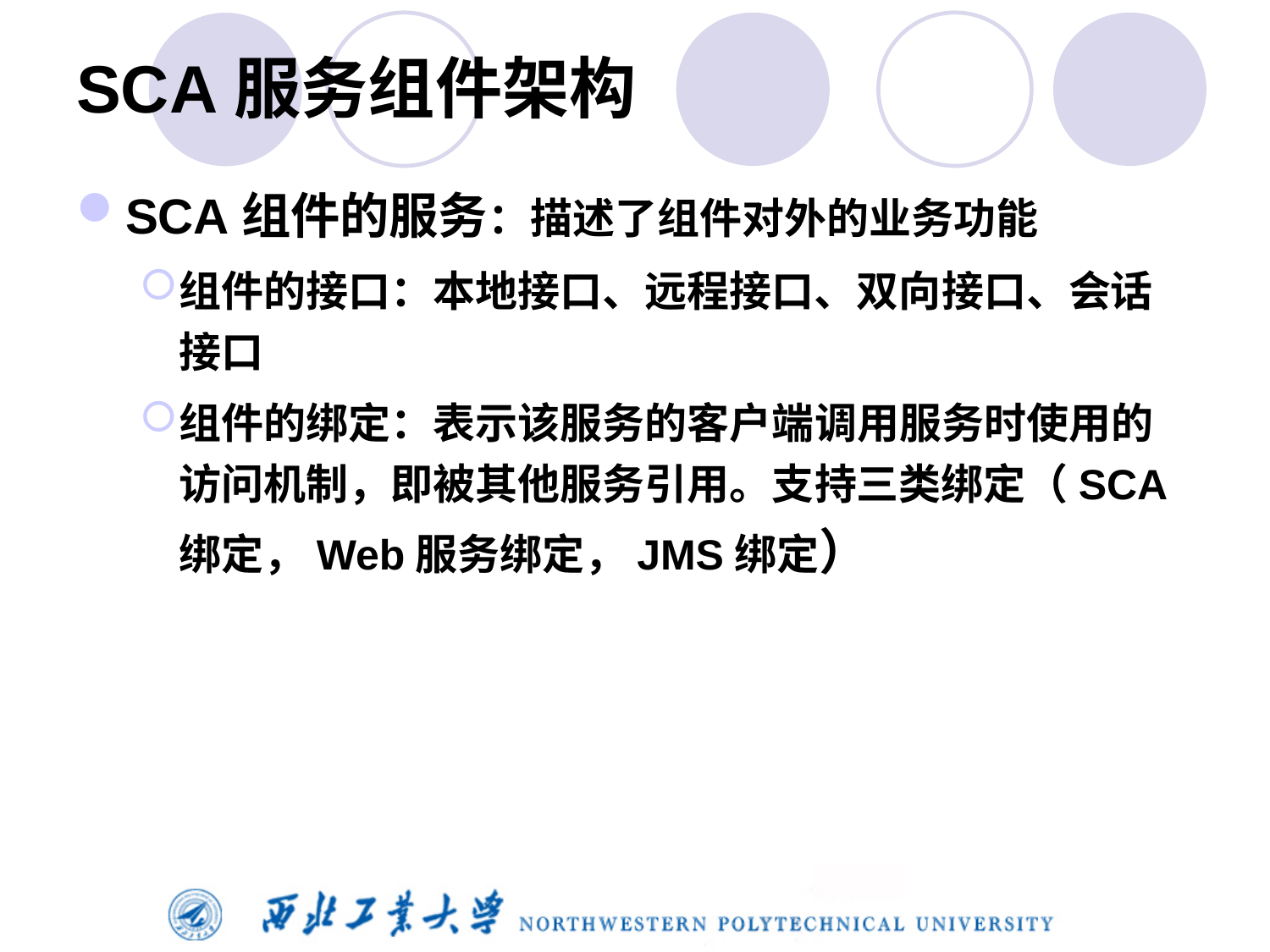

# SCA服务组件架构
SCA组件的服务：描述了组件对外的业务功能
组件的接口：本地接口、远程接口、双向接口、会话接口
组件的绑定：表示该服务的客户端调用服务时使用的访问机制，即被其他服务引用。支持三类绑定（SCA绑定，Web服务绑定，JMS绑定）